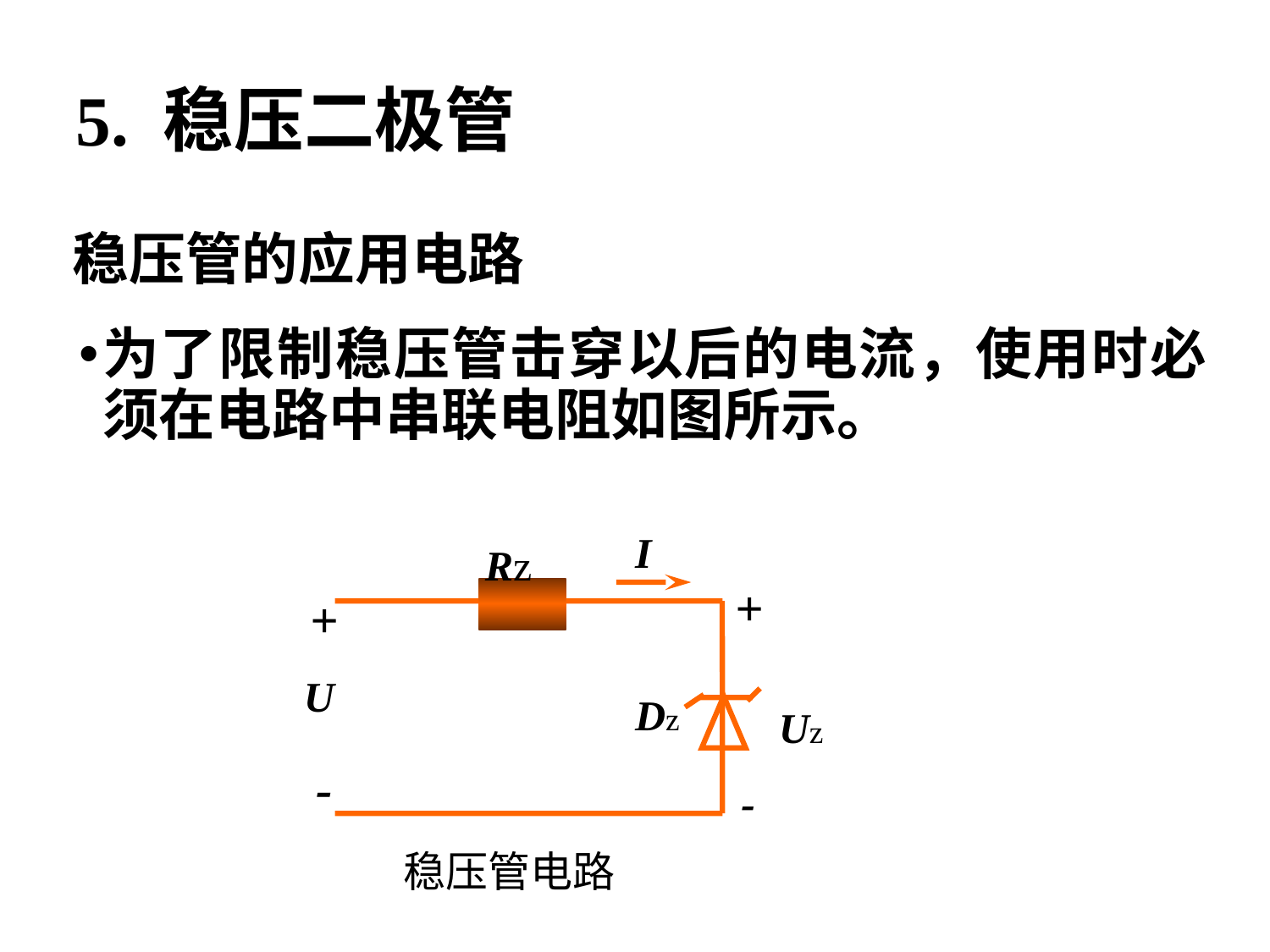

5. 稳压二极管
# 稳压管的应用电路
为了限制稳压管击穿以后的电流，使用时必须在电路中串联电阻如图所示。

I
Rz
+

+

U
Dz
Uz
-
-

稳压管电路